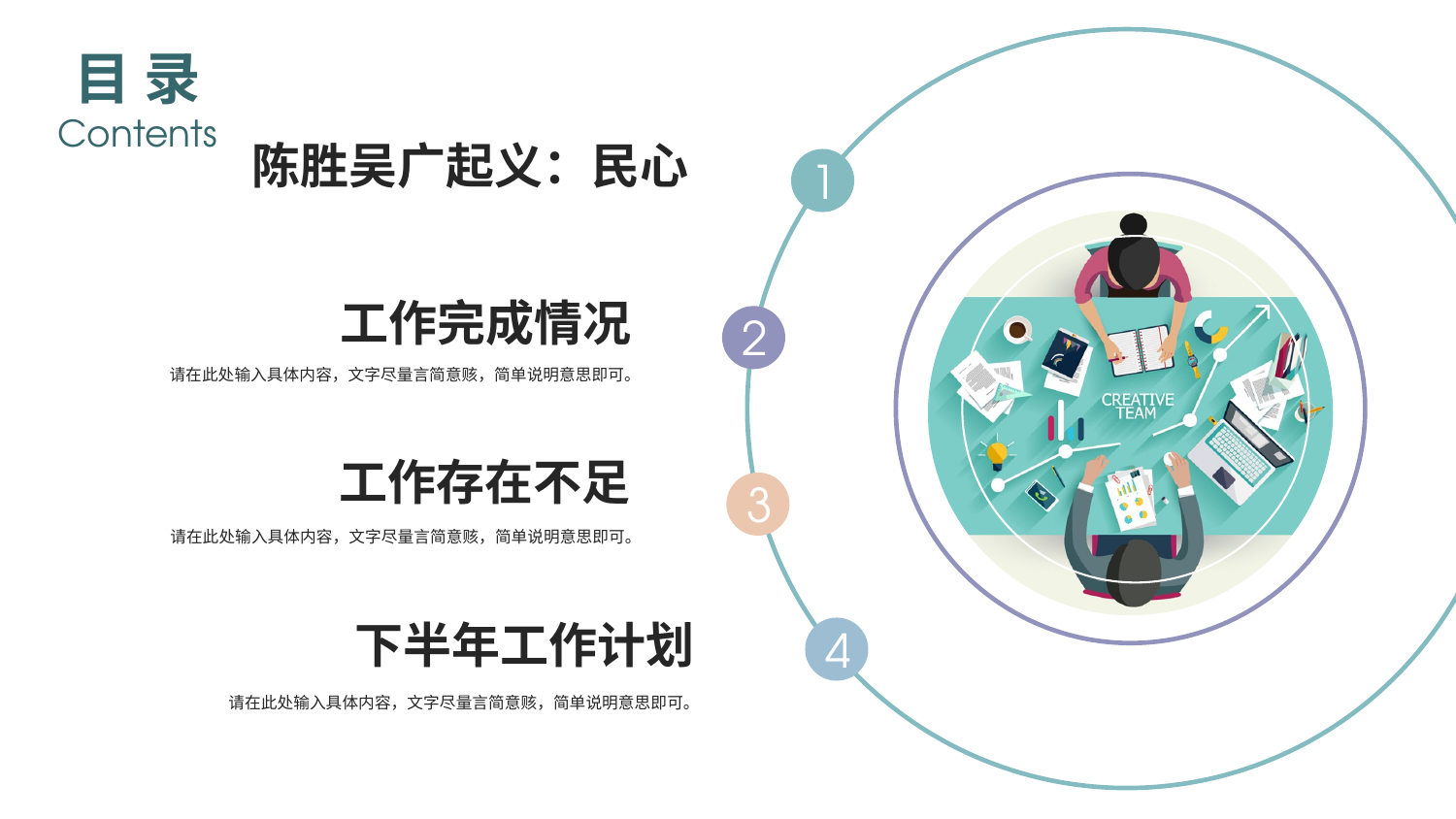

1
2
3
4
目 录
Contents
陈胜吴广起义：民心

工作完成情况
请在此处输入具体内容，文字尽量言简意赅，简单说明意思即可。
工作存在不足
请在此处输入具体内容，文字尽量言简意赅，简单说明意思即可。
下半年工作计划
请在此处输入具体内容，文字尽量言简意赅，简单说明意思即可。